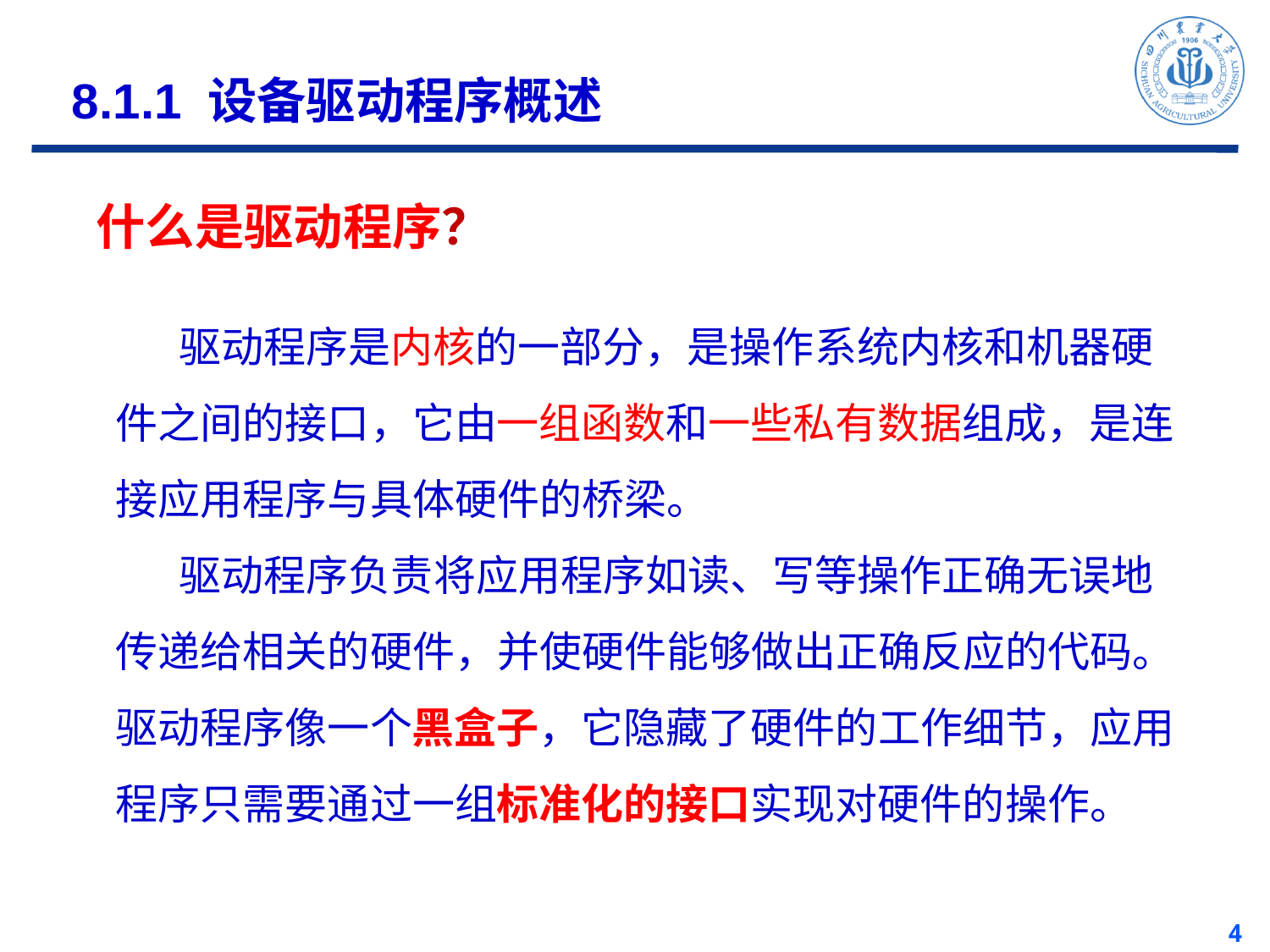

8.1.1 设备驱动程序概述
什么是驱动程序？
驱动程序是内核的一部分，是操作系统内核和机器硬件之间的接口，它由一组函数和一些私有数据组成，是连接应用程序与具体硬件的桥梁。
驱动程序负责将应用程序如读、写等操作正确无误地传递给相关的硬件，并使硬件能够做出正确反应的代码。驱动程序像一个黑盒子，它隐藏了硬件的工作细节，应用程序只需要通过一组标准化的接口实现对硬件的操作。